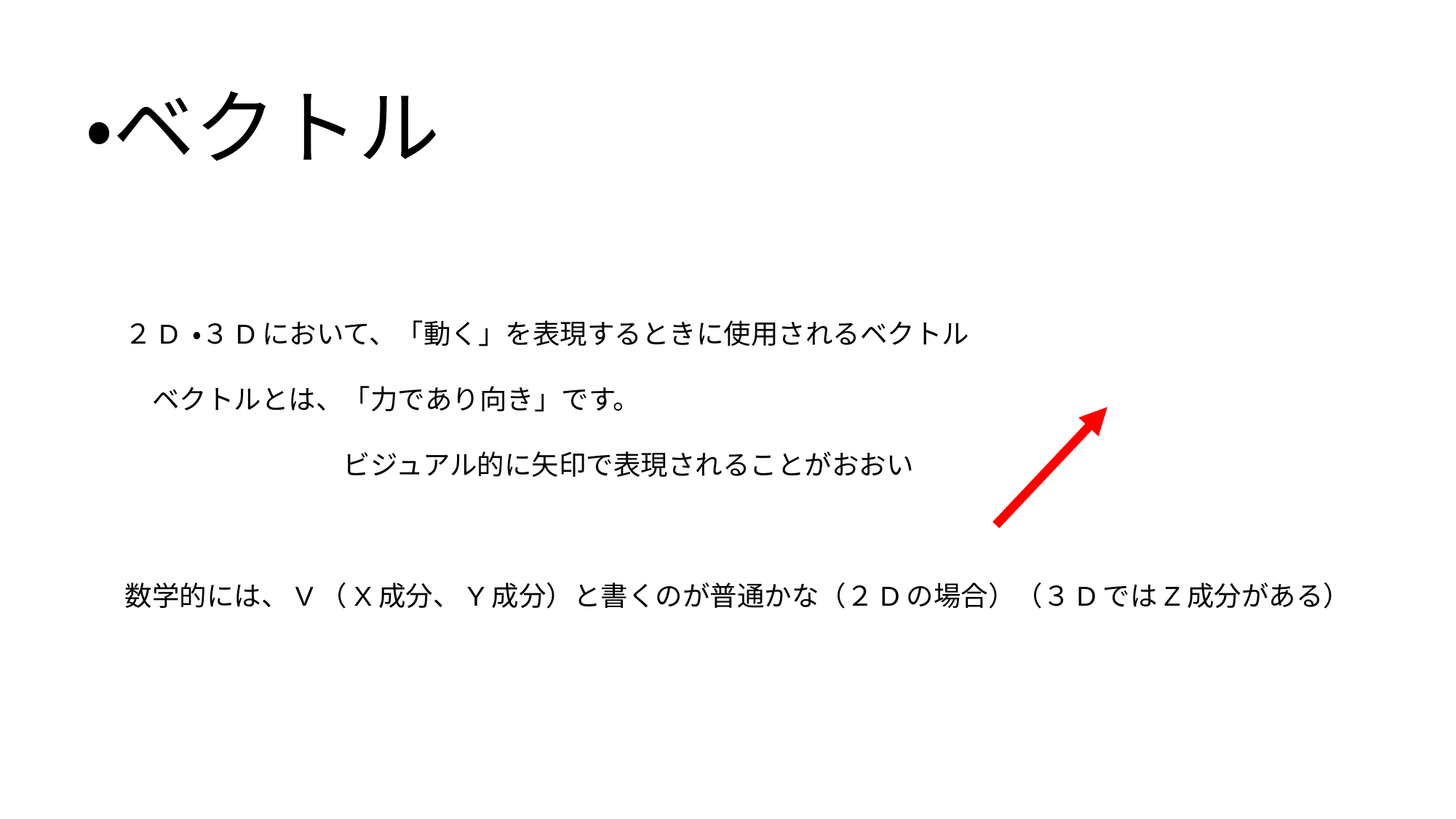

・ベクトル
２D ・３Dにおいて、「動く」を表現するときに使用されるベクトル

　ベクトルとは、「力であり向き」です。

		ビジュアル的に矢印で表現されることがおおい

数学的には、V（X成分、Y成分）と書くのが普通かな（２Dの場合）（３DではZ成分がある）